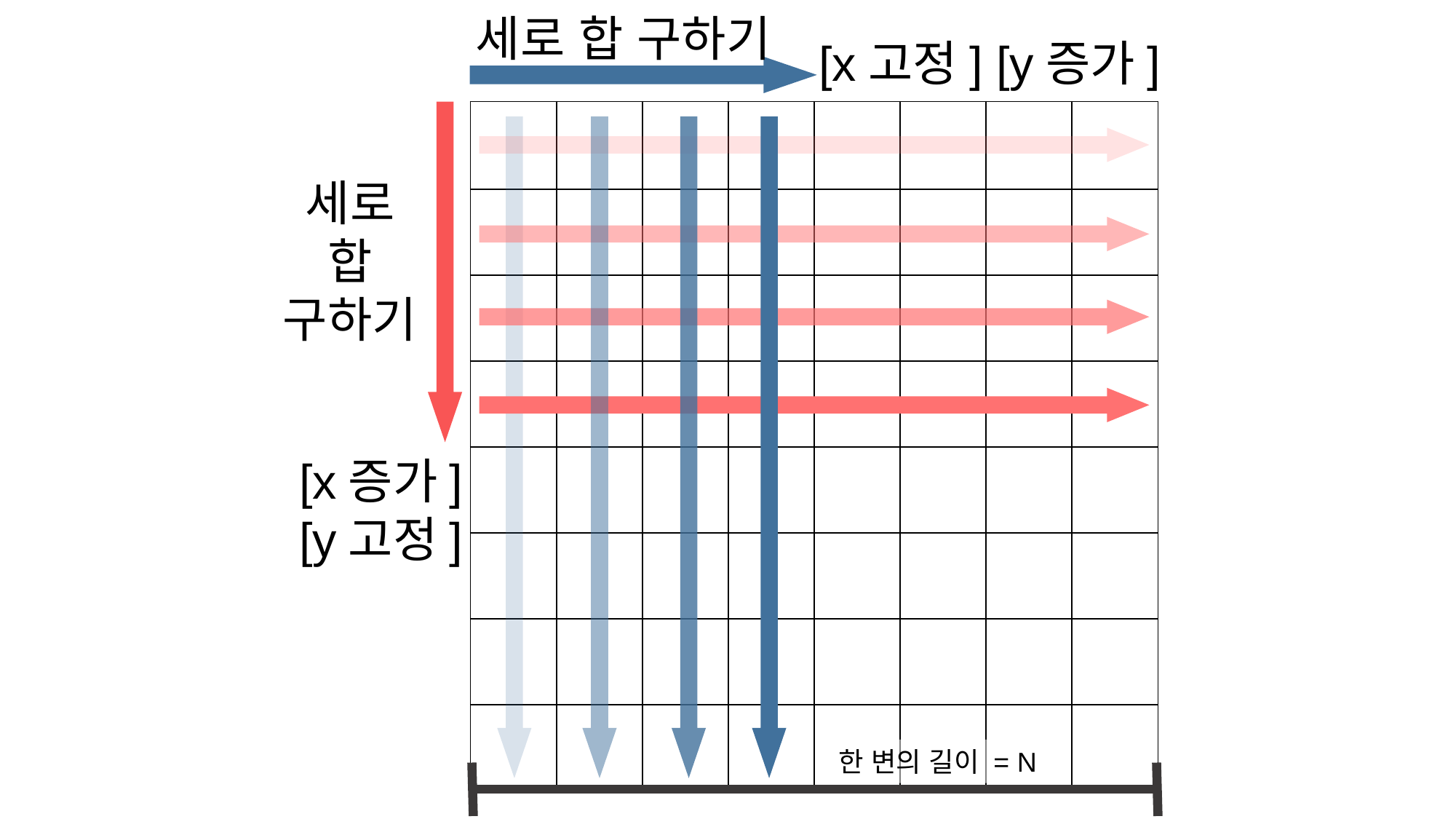

세로 합 구하기
[x고정] [y증가]

|  |  |  |  |  |  |  |  |
| --- | --- | --- | --- | --- | --- | --- | --- |
|  |  |  |  |  |  |  |  |
|  |  |  |  |  |  |  |  |
|  |  |  |  |  |  |  |  |
|  |  |  |  |  |  |  |  |
|  |  |  |  |  |  |  |  |
|  |  |  |  |  |  |  |  |
|  |  |  |  |  |  |  |  |

세로 합
구하기

[x증가]
[y고정]
한 변의 길이 = N